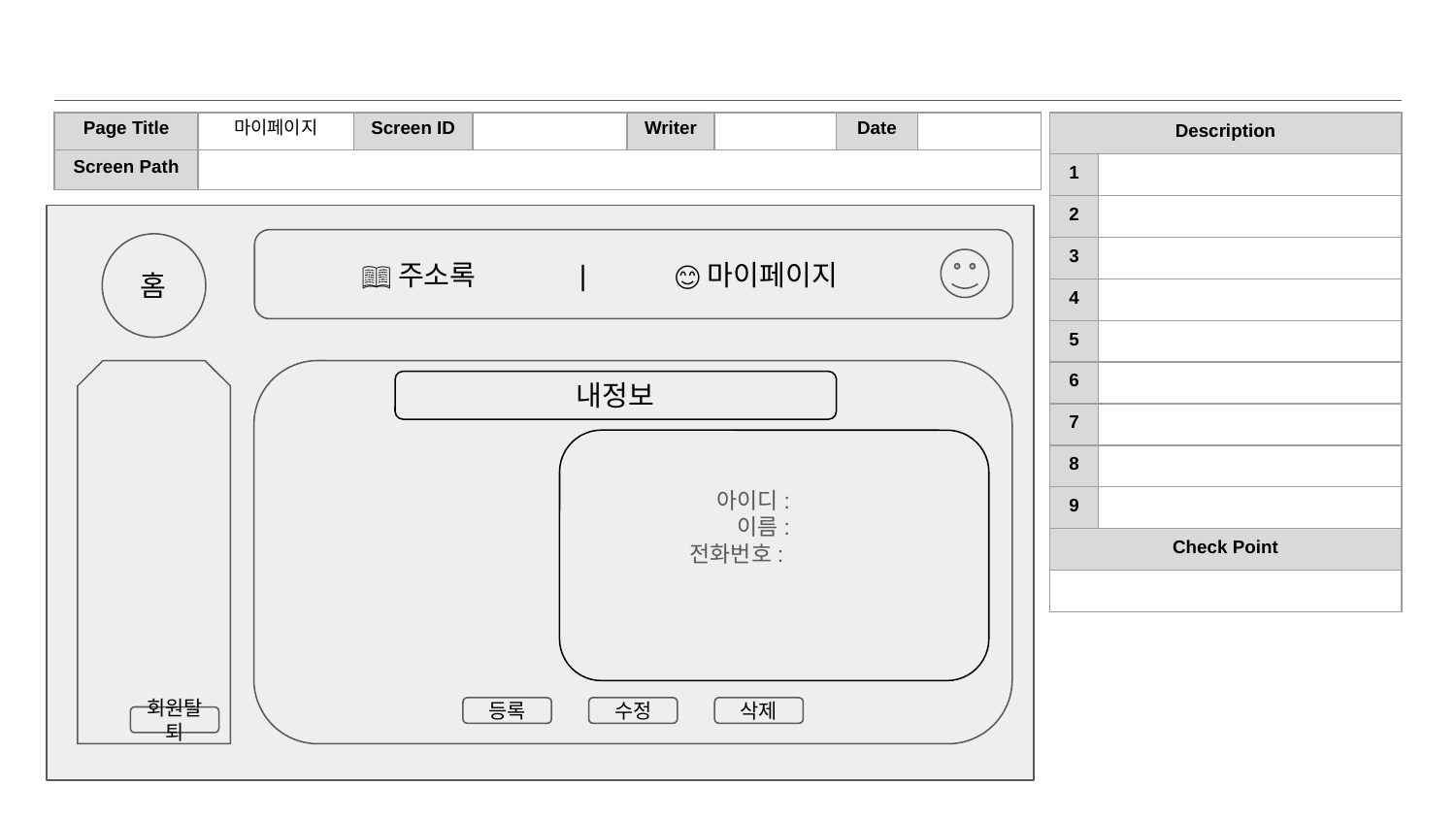

#
| Page Title | 마이페이지 | Screen ID |  | Writer |  | Date |  |
| --- | --- | --- | --- | --- | --- | --- | --- |
| Screen Path |  |  |  |  |  |  |  |
| Description |  |
| --- | --- |
| 1 |  |
| 2 |  |
| 3 |  |
| 4 |  |
| 5 |  |
| 6 |  |
| 7 |  |
| 8 |  |
| 9 |  |
| Check Point |  |
|  |  |

           📖주소록            |           😊마이페이지
홈

내정보

아이디:
이름:
전화번호:

등록
수정
삭제
회원탈퇴